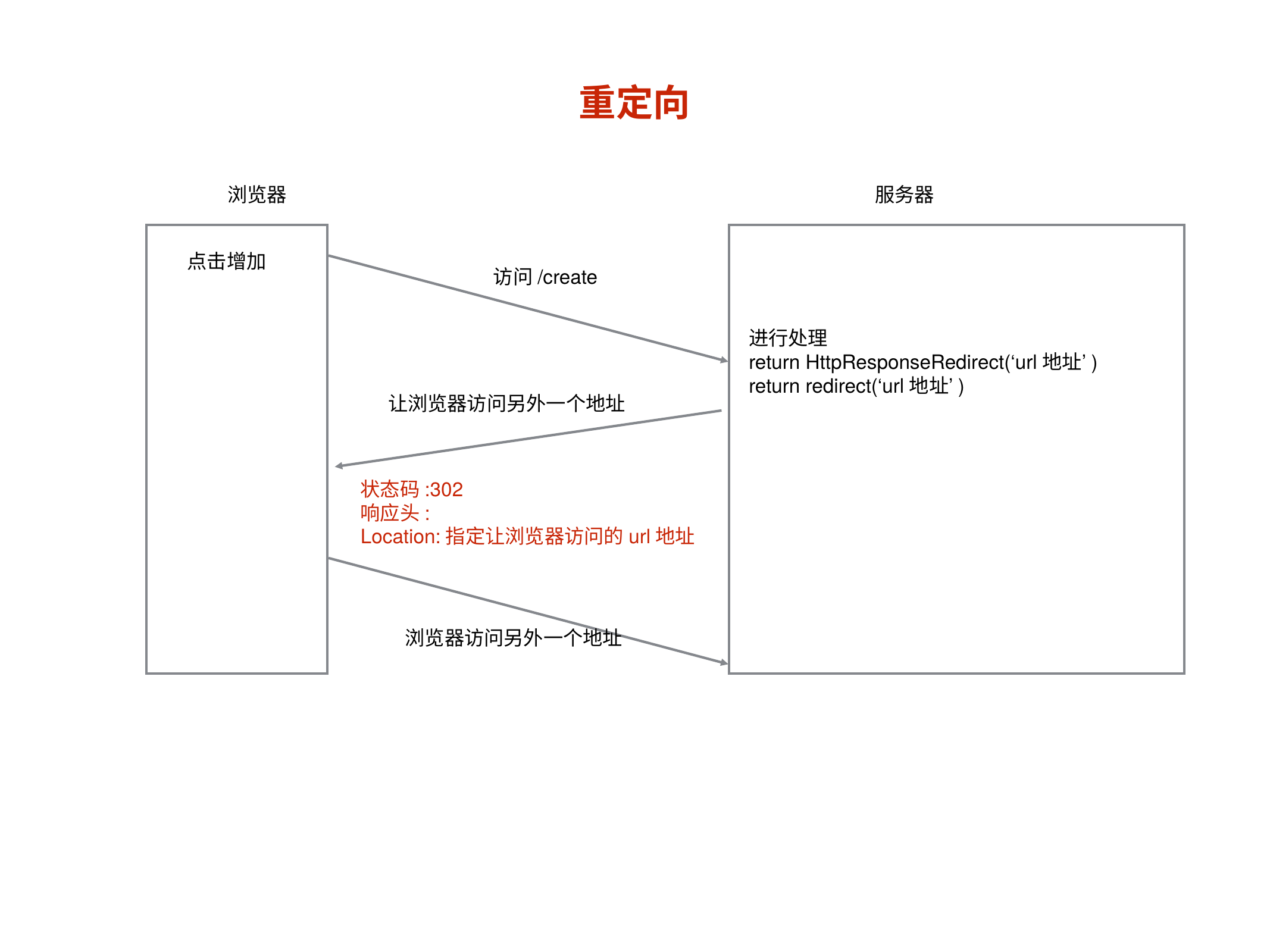

重定向
浏览器
服务器

点击增加

访问/create
进行处理
return HttpResponseRedirect(‘url地址’)
return redirect(‘url地址’)
让浏览器访问另外一个地址

状态码:302
响应头:
Location:指定让浏览器访问的url地址

浏览器访问另外一个地址